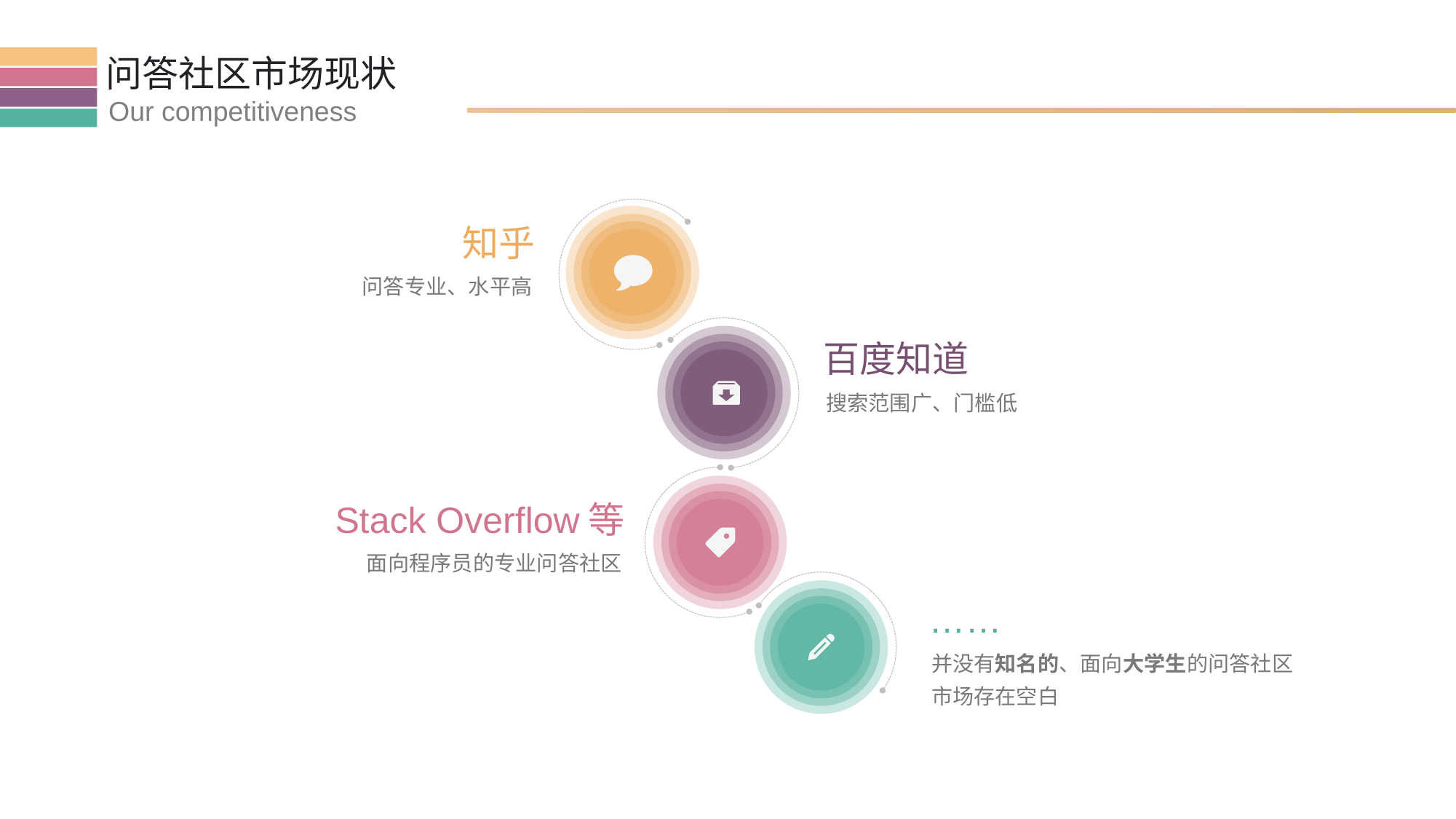

问答社区市场现状

Our competitiveness

知乎

问答专业、水平高

百度知道
搜索范围广、门槛低

Stack Overflow等

面向程序员的专业问答社区

……

并没有知名的、面向大学生的问答社区
市场存在空白